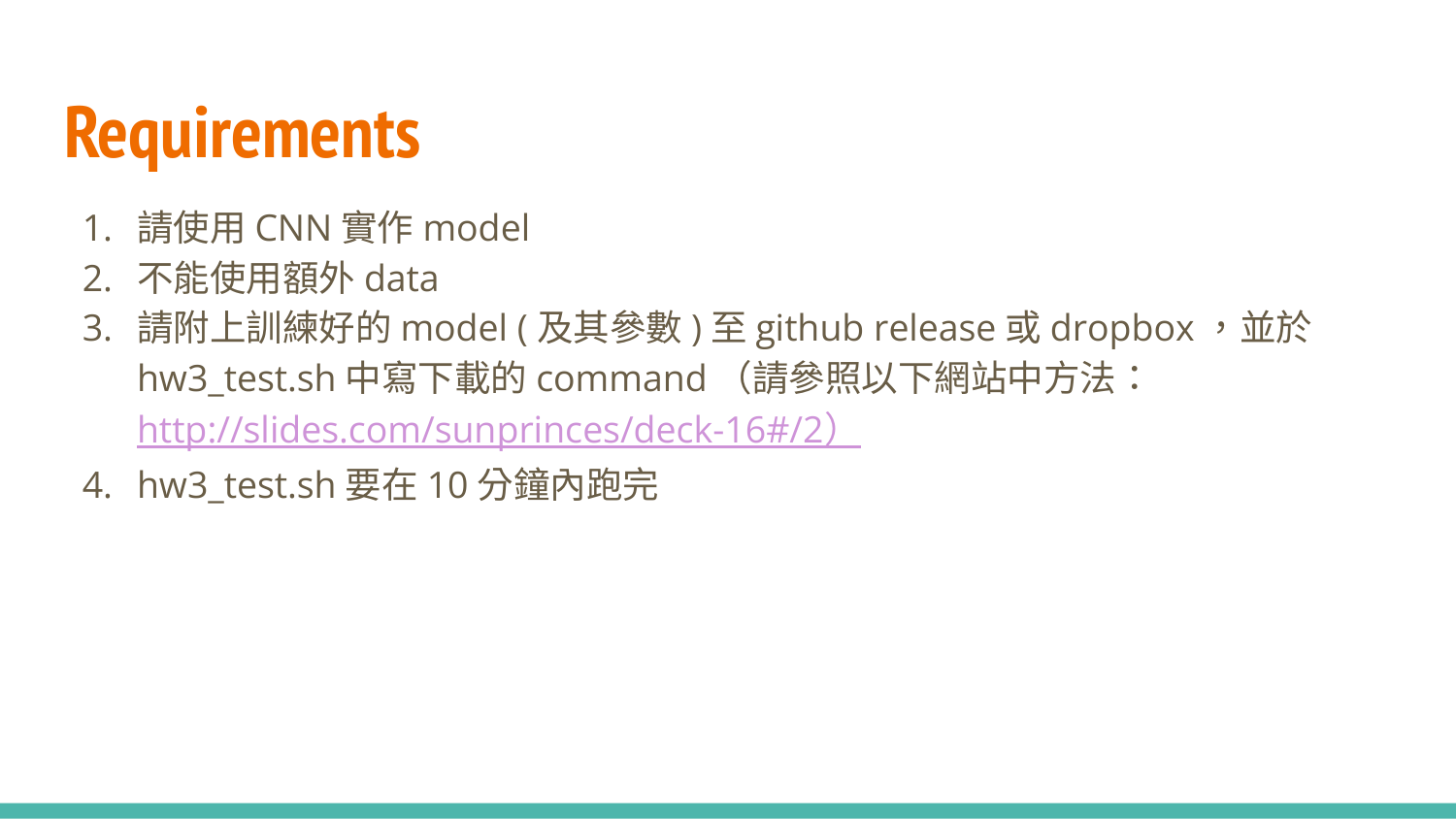

# Requirements
請使用CNN實作model
不能使用額外data
請附上訓練好的model (及其參數)至github release或dropbox，並於hw3_test.sh中寫下載的command（請參照以下網站中方法：http://slides.com/sunprinces/deck-16#/2）
hw3_test.sh要在10分鐘內跑完